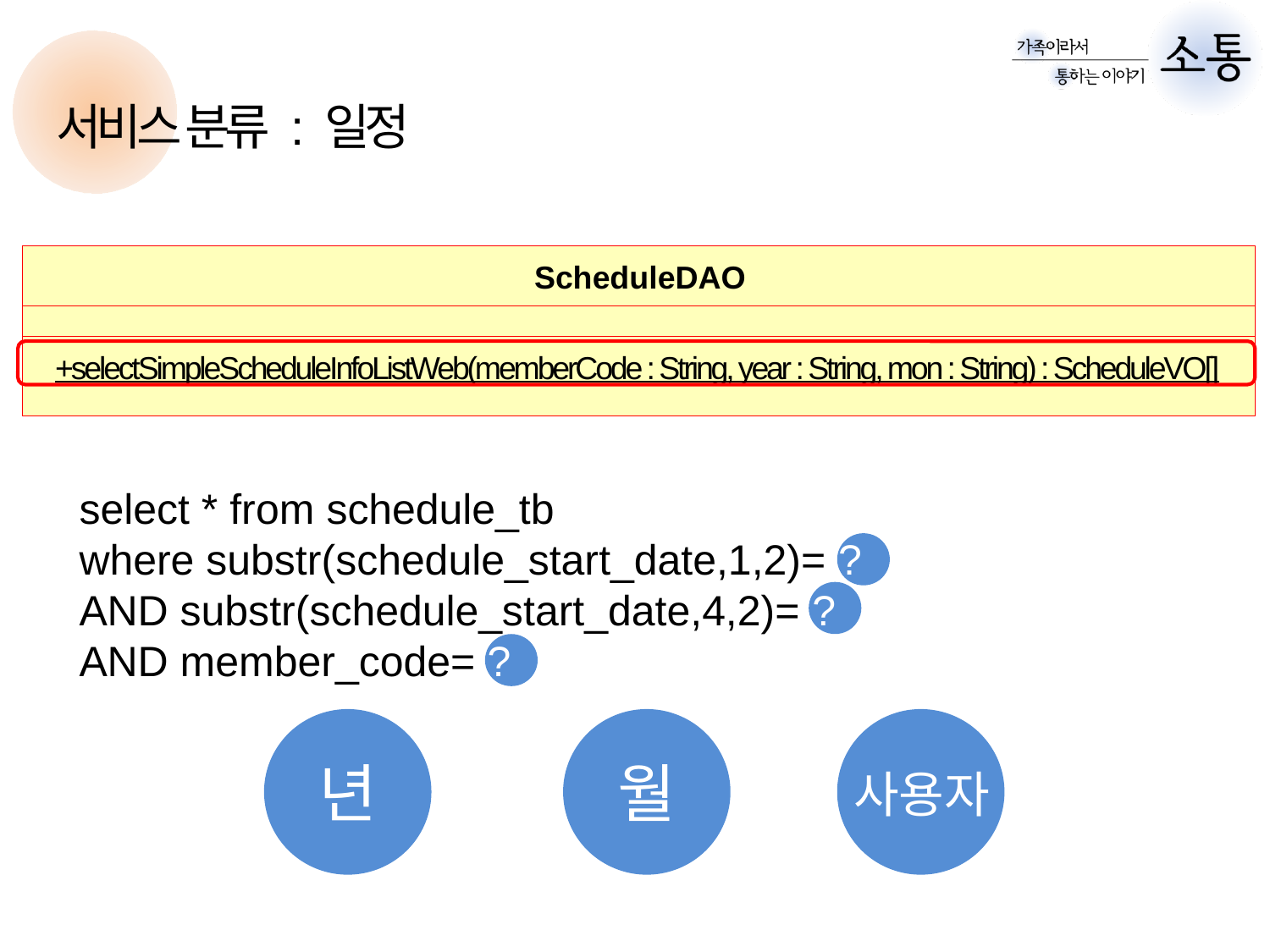

서비스 분류 : 일정

ScheduleDAO
+selectSimpleScheduleInfoListWeb(memberCode : String, year : String, mon : String) : ScheduleVO[]

select * from schedule_tb
where substr(schedule_start_date,1,2)= ?
AND substr(schedule_start_date,4,2)= ?
AND member_code= ?

년
월

사용자